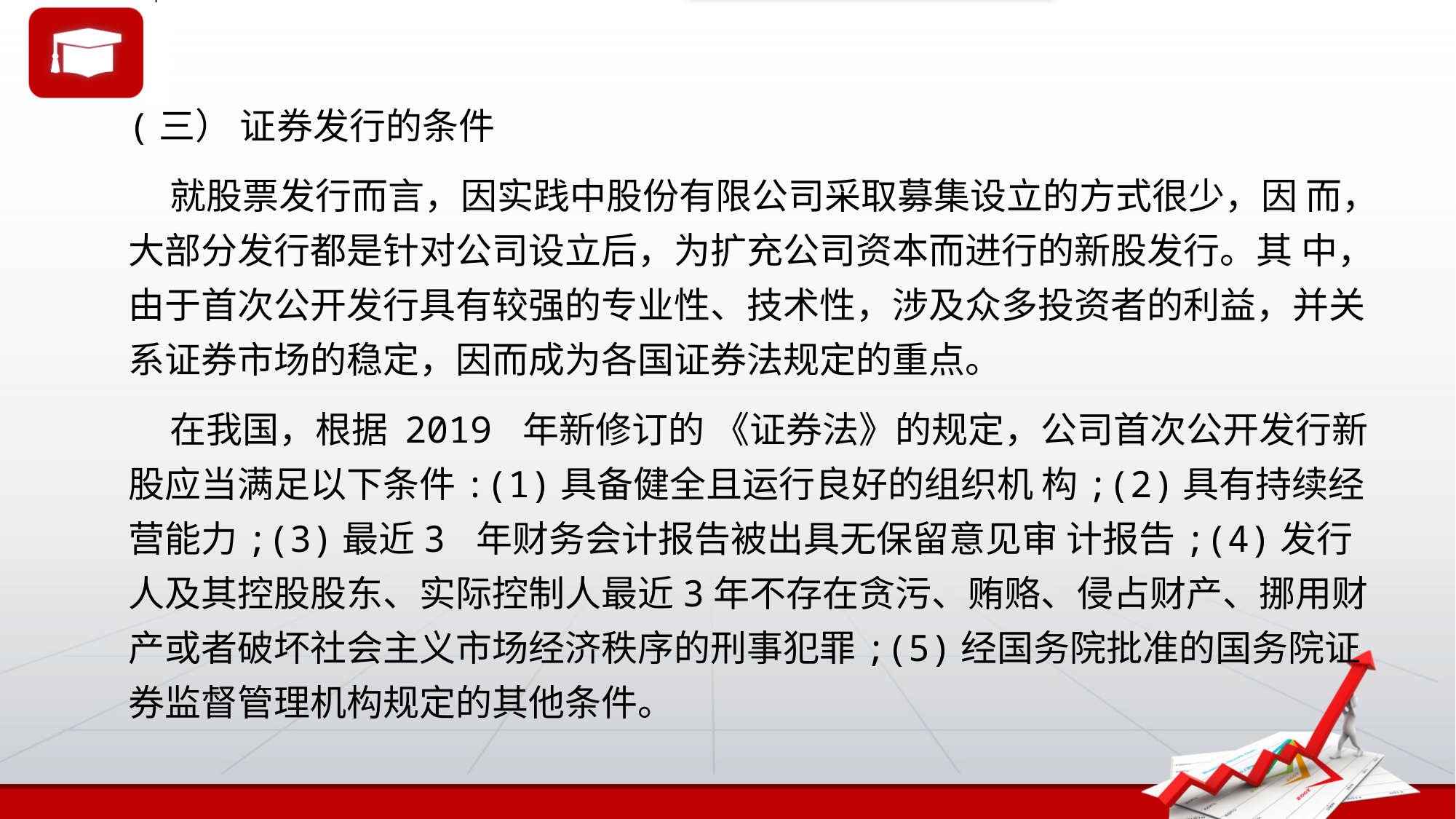

(三） 证券发行的条件
    就股票发行而言，因实践中股份有限公司采取募集设立的方式很少，因 而，大部分发行都是针对公司设立后，为扩充公司资本而进行的新股发行。其 中，由于首次公开发行具有较强的专业性、技术性，涉及众多投资者的利益，并关系证券市场的稳定，因而成为各国证券法规定的重点。
    在我国，根据 2019 年新修订的 《证券法》的规定，公司首次公开发行新股应当满足以下条件:(1)具备健全且运行良好的组织机 构;(2)具有持续经营能力;(3)最近3 年财务会计报告被出具无保留意见审 计报告;(4)发行人及其控股股东、实际控制人最近3年不存在贪污、贿赂、侵占财产、挪用财产或者破坏社会主义市场经济秩序的刑事犯罪;(5)经国务院批准的国务院证券监督管理机构规定的其他条件。